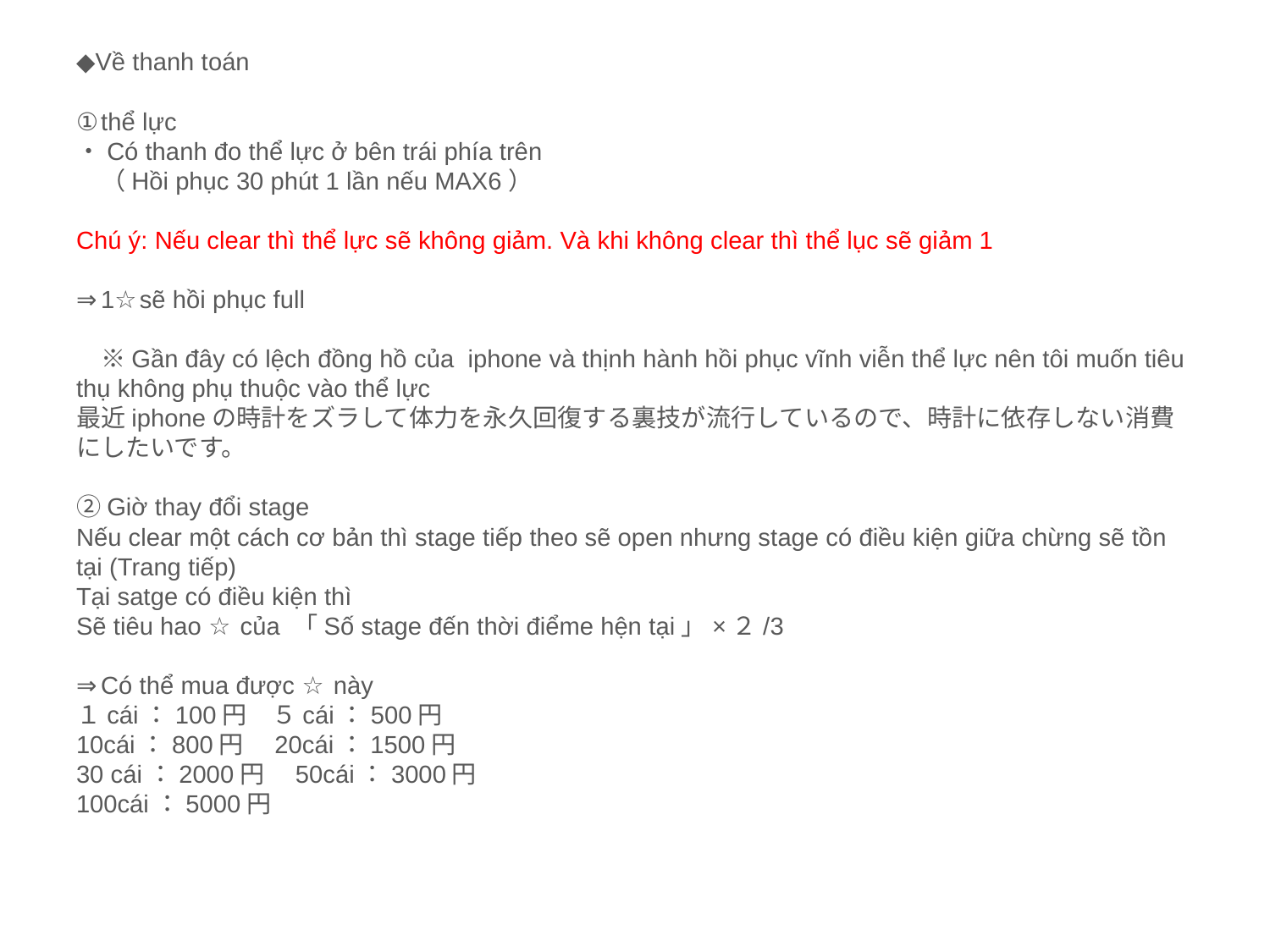

# ◆Về thanh toán ①thể lực ・Có thanh đo thể lực ở bên trái phía trên 　（Hồi phục 30 phút 1 lần nếu MAX6） Chú ý: Nếu clear thì thể lực sẽ không giảm. Và khi không clear thì thể lục sẽ giảm 1 ⇒1☆sẽ hồi phục full 　※Gần đây có lệch đồng hồ của  iphone và thịnh hành hồi phục vĩnh viễn thể lực nên tôi muốn tiêu thụ không phụ thuộc vào thể lực 最近iphoneの時計をズラして体力を永久回復する裏技が流行しているので、時計に依存しない消費にしたいです。 ②Giờ thay đổi stage Nếu clear một cách cơ bản thì stage tiếp theo sẽ open nhưng stage có điều kiện giữa chừng sẽ tồn tại (Trang tiếp) Tại satge có điều kiện thì Sẽ tiêu hao ☆ của 「Số stage đến thời điểme hện tại」×２/3 ⇒Có thể mua được ☆ này １cái：100円　５cái：500円 10cái：800円　20cái：1500円 30 cái：2000円　50cái：3000円 100cái：5000円